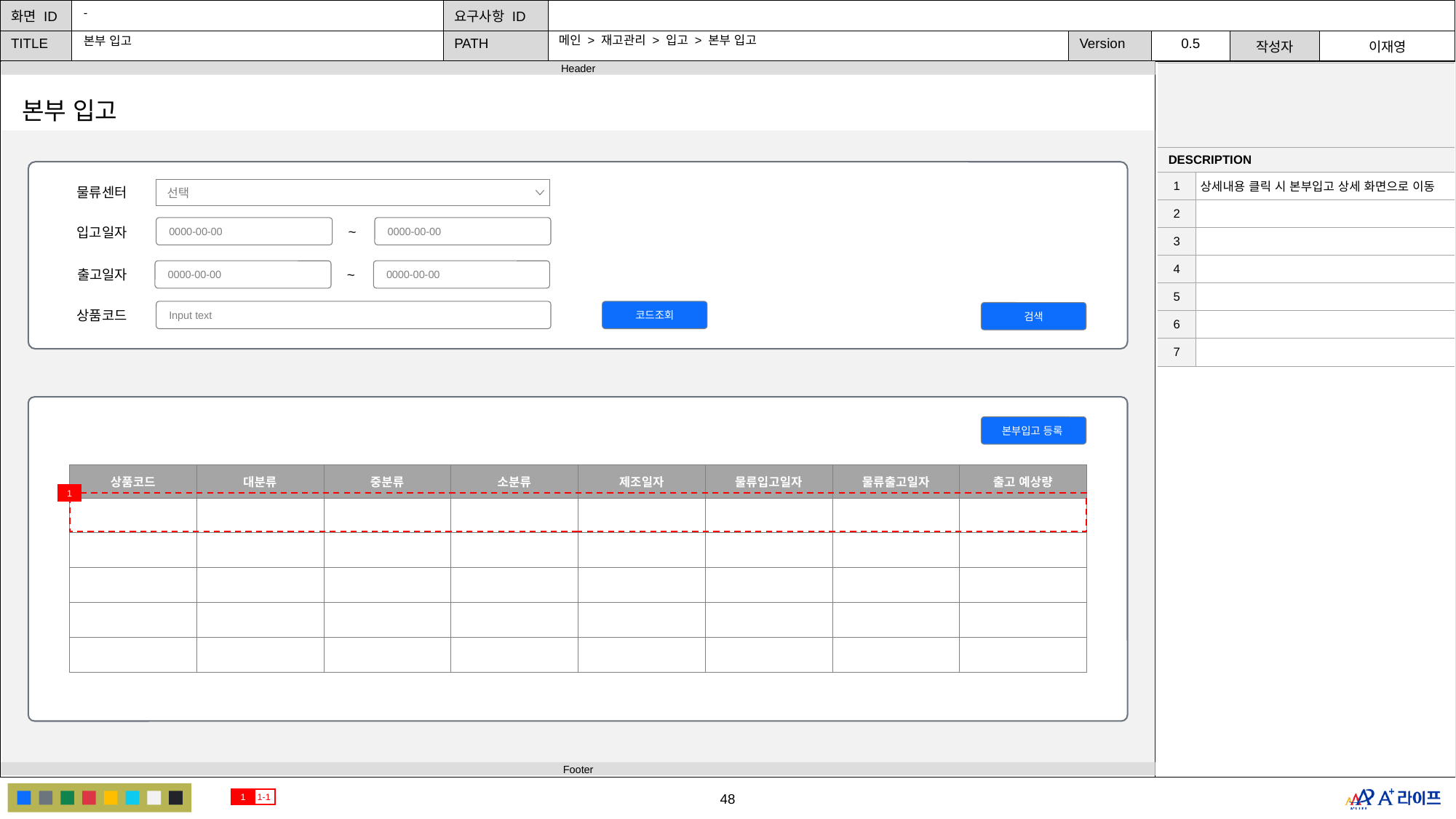

-

메인 > 재고관리 > 입고 > 본부 입고
본부 입고
|  |  |
| --- | --- |
| DESCRIPTION |  |
| 1 | 상세내용 클릭 시 본부입고 상세 화면으로 이동 |
| 2 |  |
| 3 |  |
| 4 |  |
| 5 |  |
| 6 |  |
| 7 |  |
본부 입고

물류센터
선택

0000-00-00
0000-00-00
~
입고일자
0000-00-00
0000-00-00
출고일자
~
Input text
코드조회
상품코드
검색

본부입고 등록
| 상품코드 | 대분류 | 중분류 | 소분류 | 제조일자 | 물류입고일자 | 물류출고일자 | 출고 예상량 |
| --- | --- | --- | --- | --- | --- | --- | --- |
|  |  |  |  |  |  |  |  |
|  |  |  |  |  |  |  |  |
|  |  |  |  |  |  |  |  |
|  |  |  |  |  |  |  |  |
|  |  |  |  |  |  |  |  |
1

1
1-1